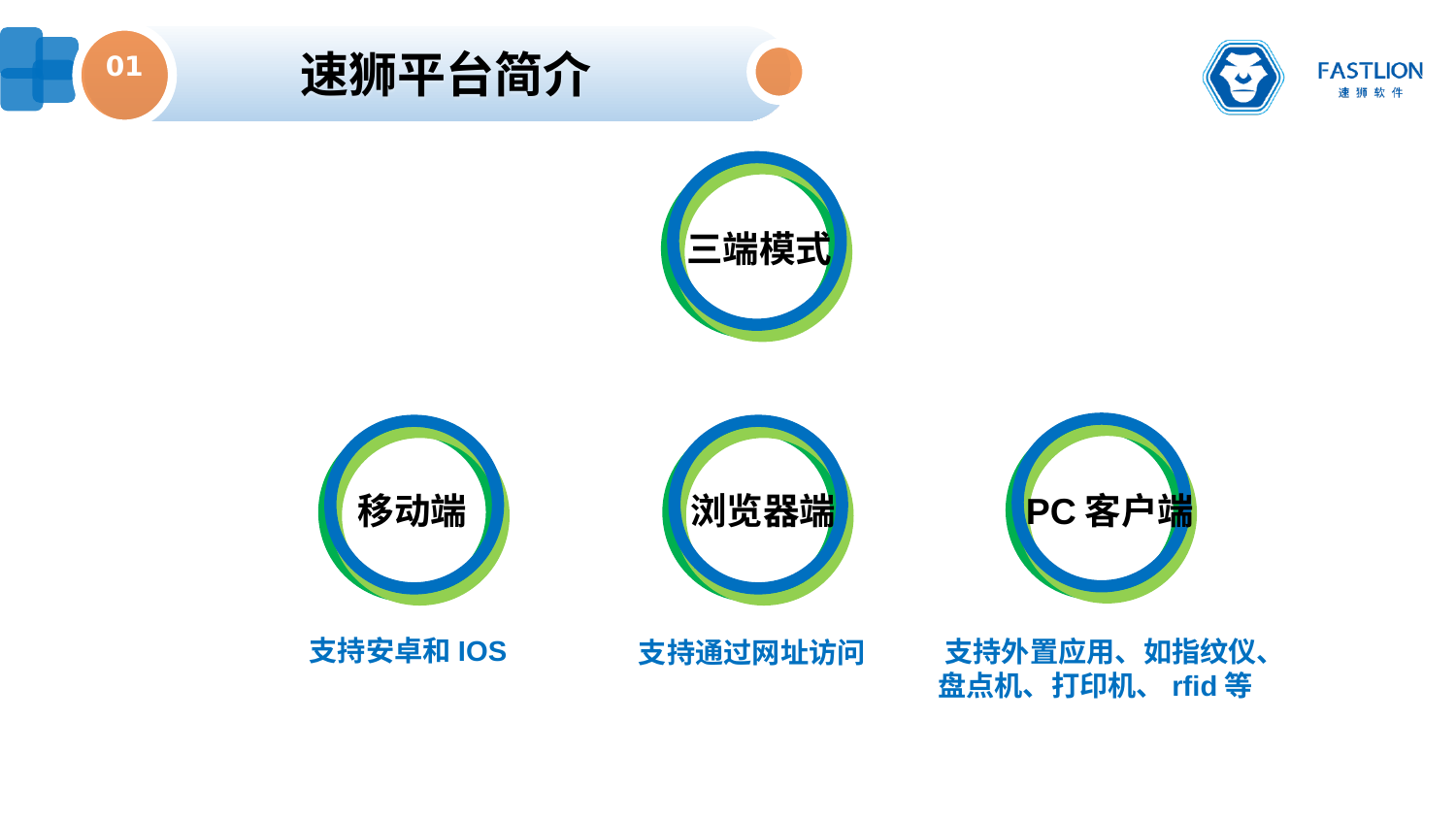

标题
速狮平台简介
01

三端模式

     支持外置应用、如指纹仪、
盘点机、打印机、rfid等

支持安卓和IOS

支持通过网址访问
移动端
  浏览器端
PC客户端